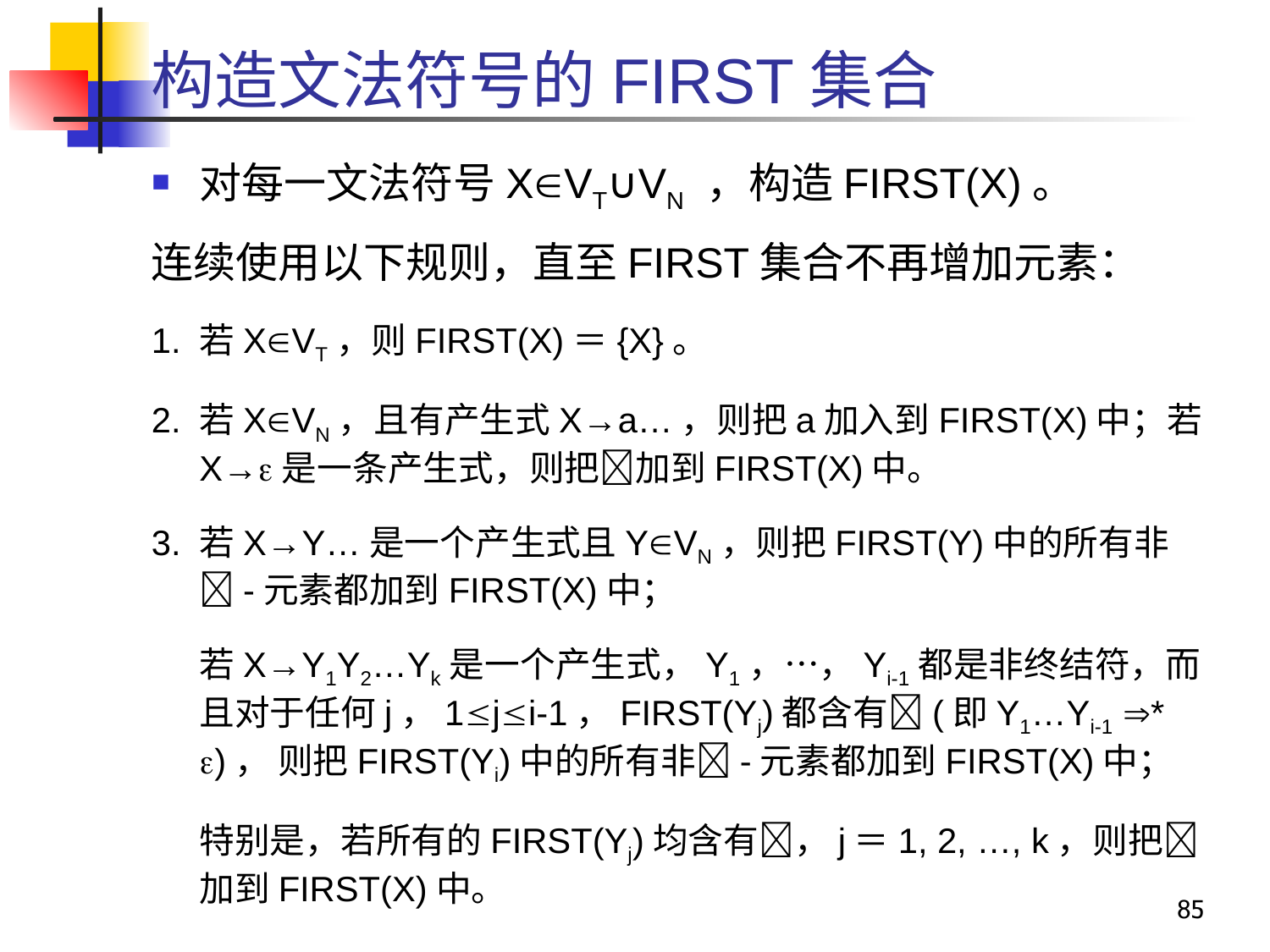

# 构造文法符号的FIRST集合
对每一文法符号X∈VT∪VN ，构造FIRST(X)。
连续使用以下规则，直至FIRST集合不再增加元素：
1. 若X∈VT，则FIRST(X)＝{X}。
2. 若X∈VN，且有产生式X→a…，则把a加入到FIRST(X)中；若X→ε是一条产生式，则把ε加到FIRST(X)中。
3. 若X→Y…是一个产生式且Y∈VN，则把FIRST(Y)中的所有非ε-元素都加到FIRST(X)中；
	若X→Y1Y2…Yk是一个产生式，Y1，…，Yi-1都是非终结符，而且对于任何j，1≤j≤i-1，FIRST(Yj)都含有ε(即Y1…Yi-1 ⇒* ε)， 则把FIRST(Yi)中的所有非ε-元素都加到FIRST(X)中；
	特别是，若所有的FIRST(Yj)均含有ε，j＝1, 2, …, k，则把ε加到FIRST(X)中。

85